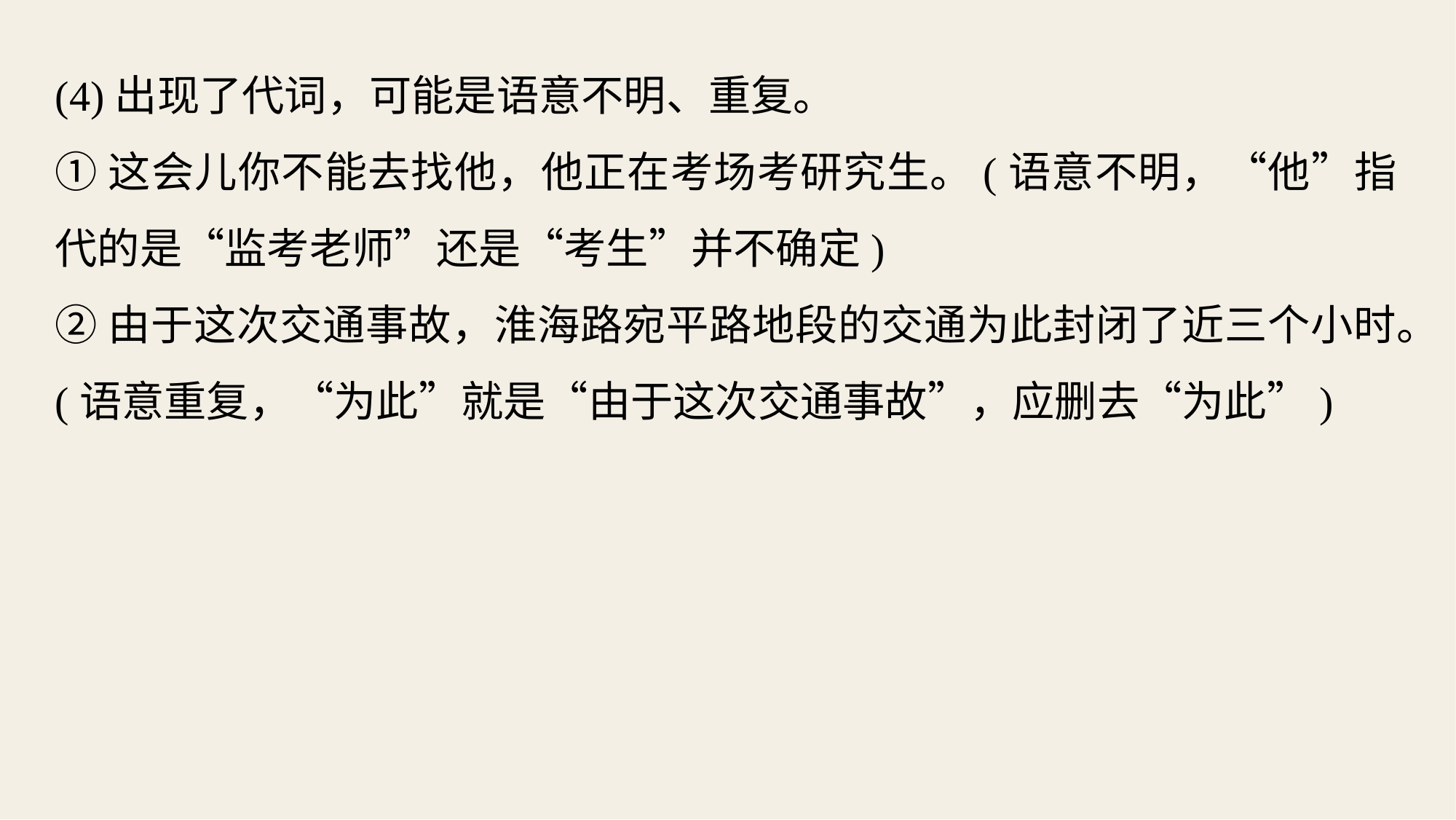

(4)出现了代词，可能是语意不明、重复。
①这会儿你不能去找他，他正在考场考研究生。(语意不明，“他”指代的是“监考老师”还是“考生”并不确定)
②由于这次交通事故，淮海路宛平路地段的交通为此封闭了近三个小时。(语意重复，“为此”就是“由于这次交通事故”，应删去“为此”)